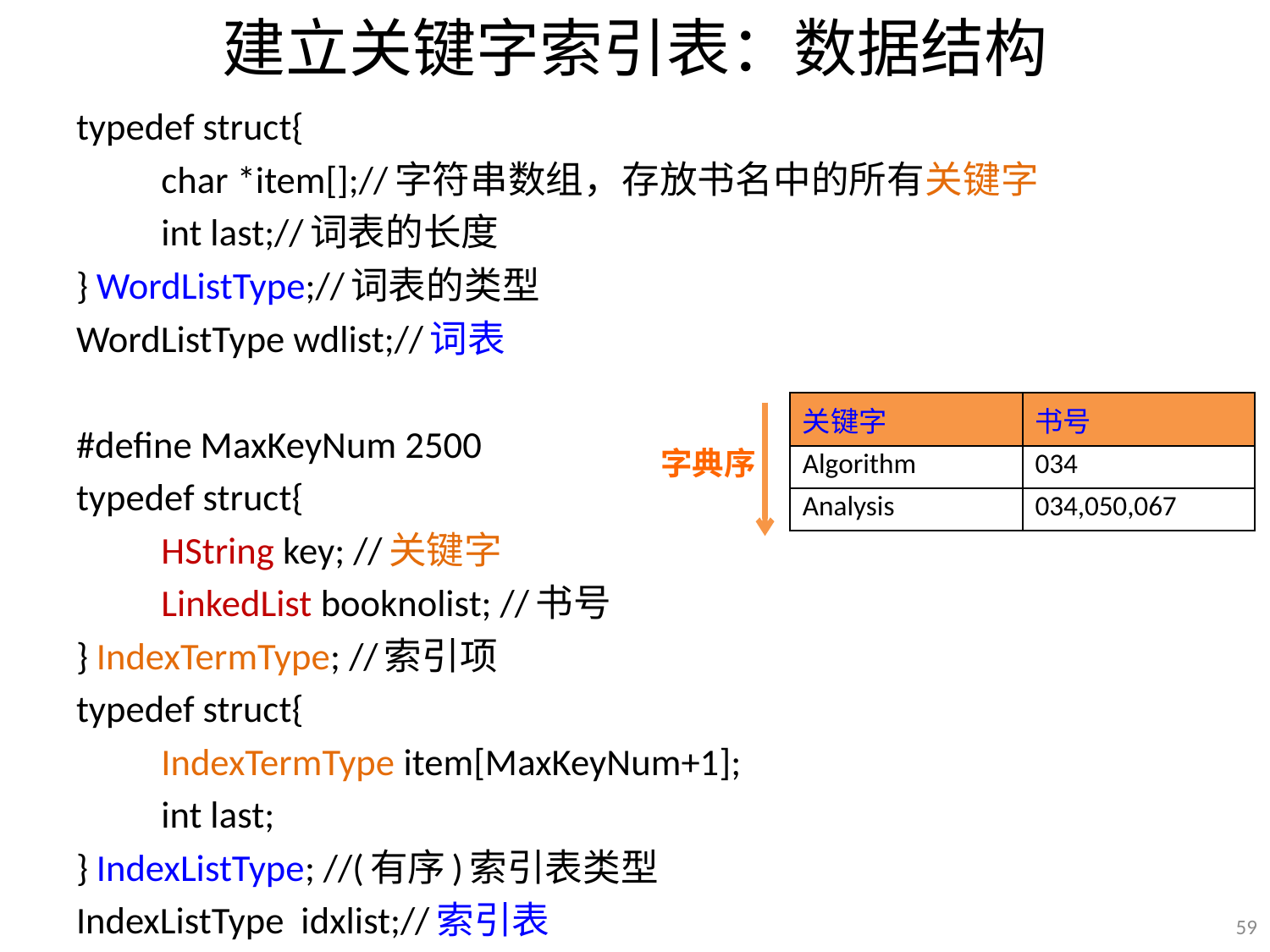

# 建立关键字索引表：数据结构
typedef struct{
	char *item[];//字符串数组，存放书名中的所有关键字
	int last;//词表的长度
} WordListType;//词表的类型
WordListType wdlist;//词表

#define MaxKeyNum 2500
typedef struct{
	HString key; //关键字
	LinkedList booknolist; //书号
} IndexTermType; //索引项
typedef struct{
	IndexTermType item[MaxKeyNum+1];
	int last;
} IndexListType; //(有序)索引表类型
IndexListType  idxlist;//索引表
| 关键字 | 书号 |
| --- | --- |
| Algorithm | 034 |
| Analysis | 034,050,067 |
字典序
59